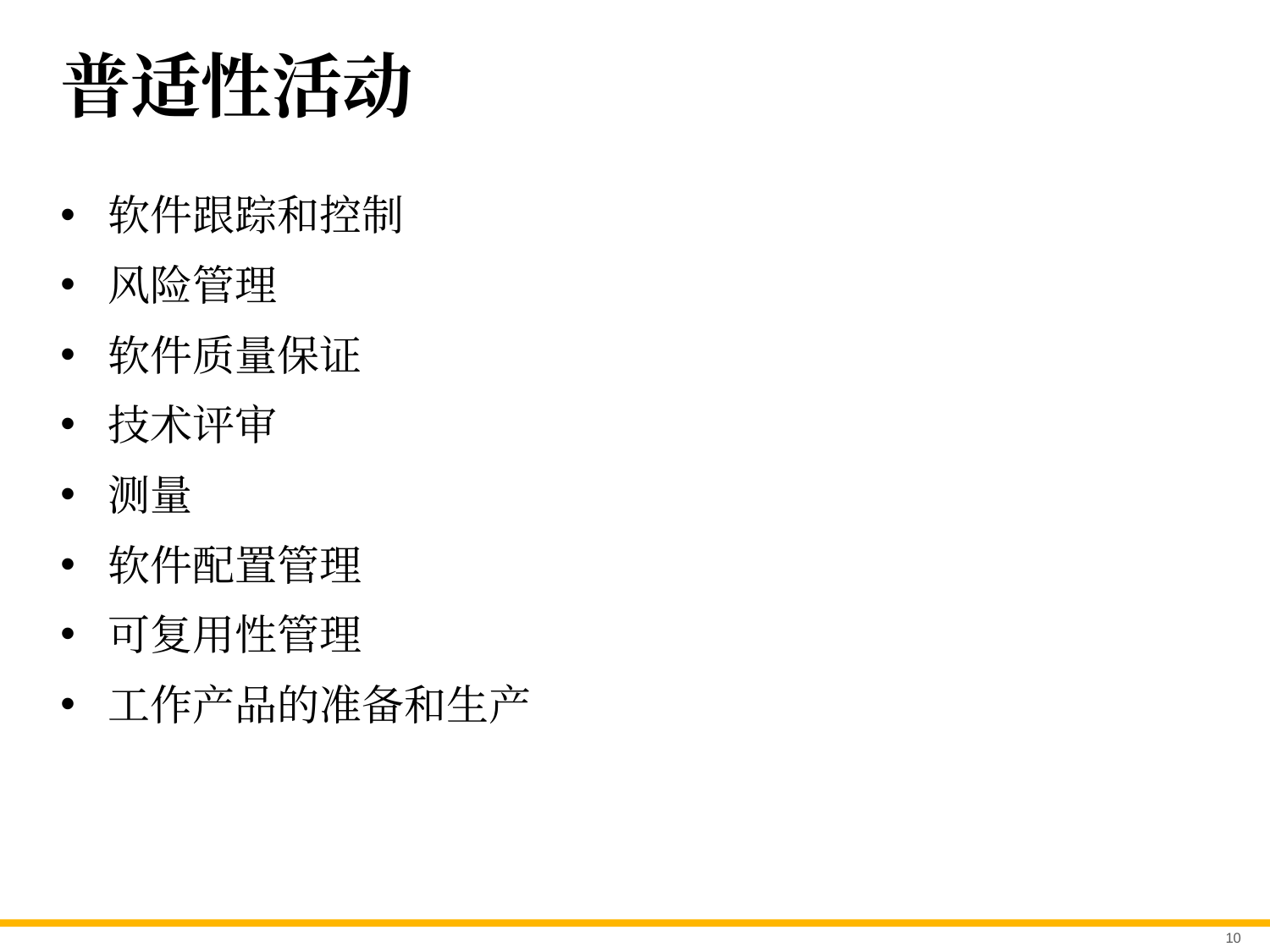

# 普适性活动
软件跟踪和控制
风险管理
软件质量保证
技术评审
测量
软件配置管理
可复用性管理
工作产品的准备和生产
10